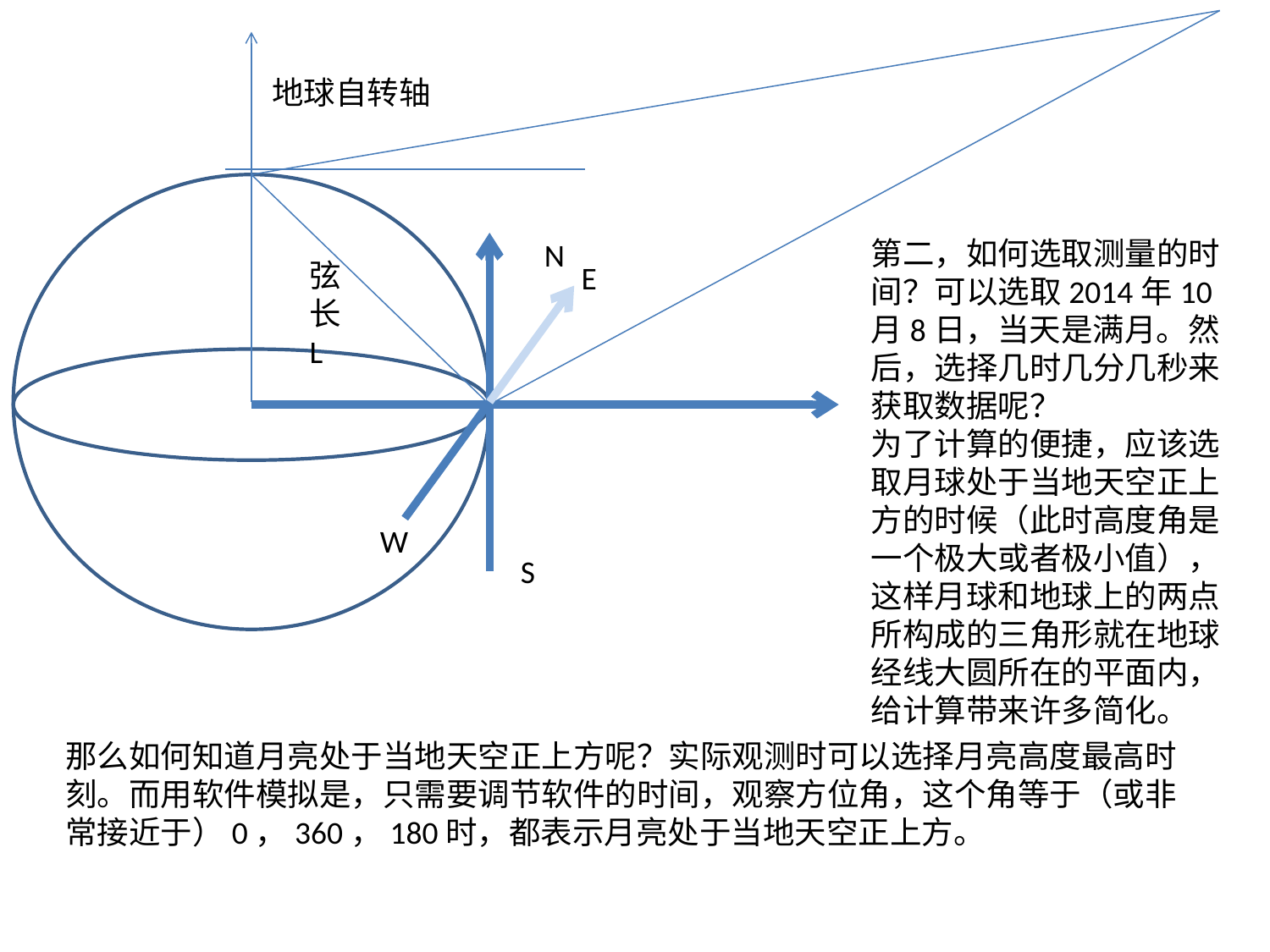

地球自转轴

第二，如何选取测量的时间？可以选取2014年10月8日，当天是满月。然后，选择几时几分几秒来获取数据呢？
为了计算的便捷，应该选取月球处于当地天空正上方的时候（此时高度角是一个极大或者极小值），这样月球和地球上的两点所构成的三角形就在地球经线大圆所在的平面内，给计算带来许多简化。
N
弦长L
E

W
S
那么如何知道月亮处于当地天空正上方呢？实际观测时可以选择月亮高度最高时刻。而用软件模拟是，只需要调节软件的时间，观察方位角，这个角等于（或非常接近于）0，360，180时，都表示月亮处于当地天空正上方。